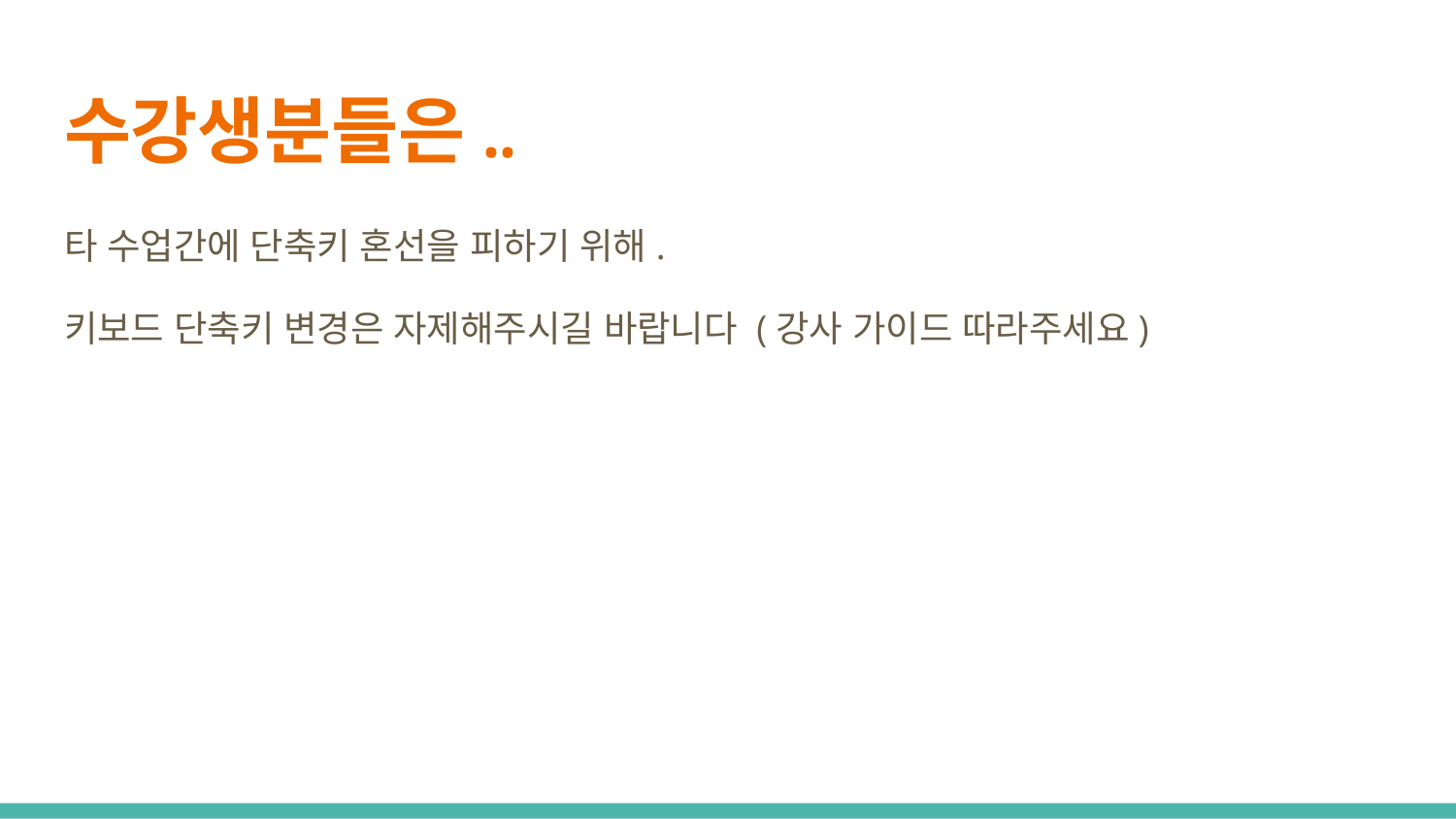

# 수강생분들은..
타 수업간에 단축키 혼선을 피하기 위해.
키보드 단축키 변경은 자제해주시길 바랍니다 (강사 가이드 따라주세요)